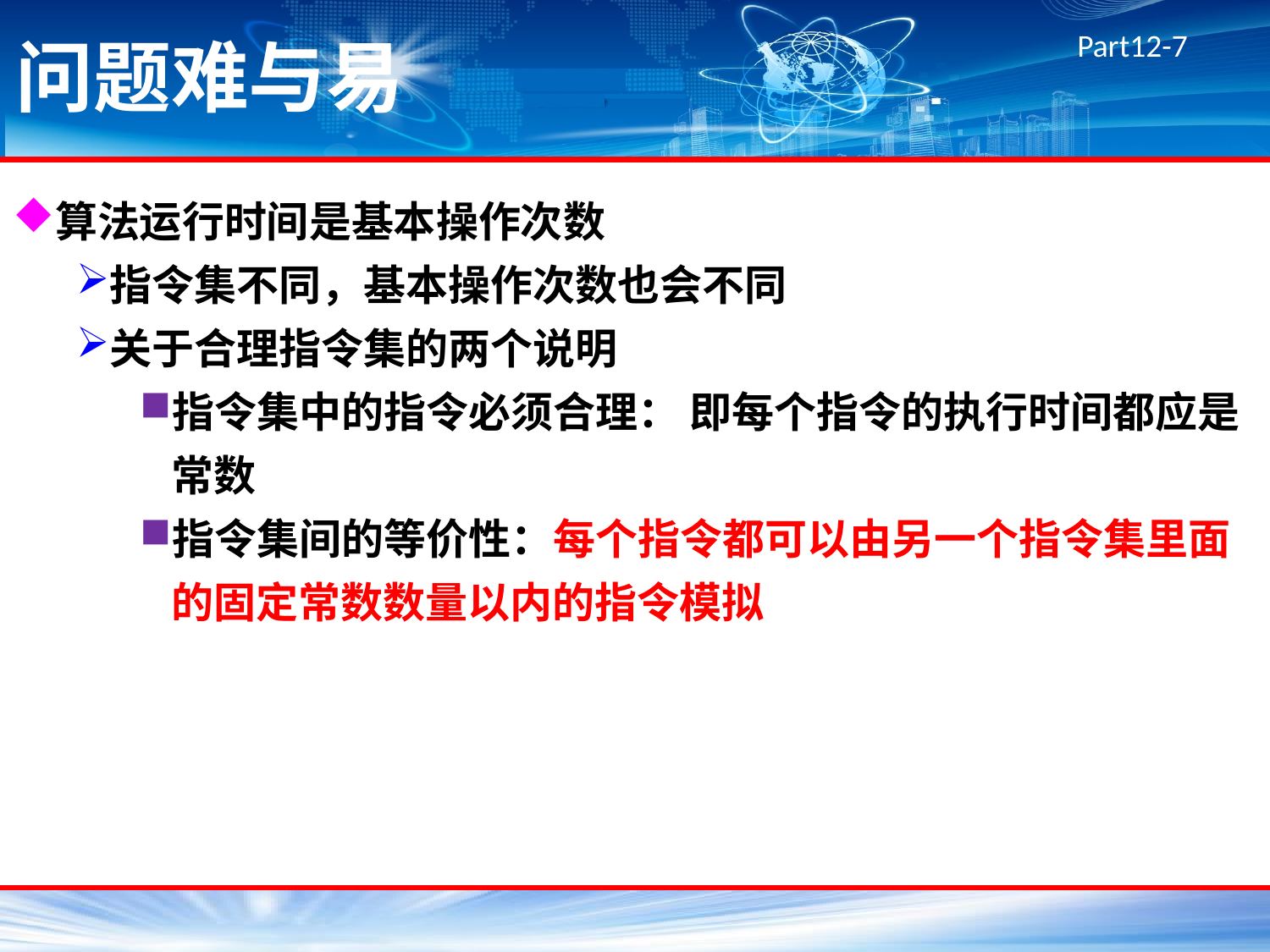

# 问题难与易
算法运行时间是基本操作次数
指令集不同，基本操作次数也会不同
关于合理指令集的两个说明
指令集中的指令必须合理： 即每个指令的执行时间都应是常数
指令集间的等价性：每个指令都可以由另一个指令集里面的固定常数数量以内的指令模拟